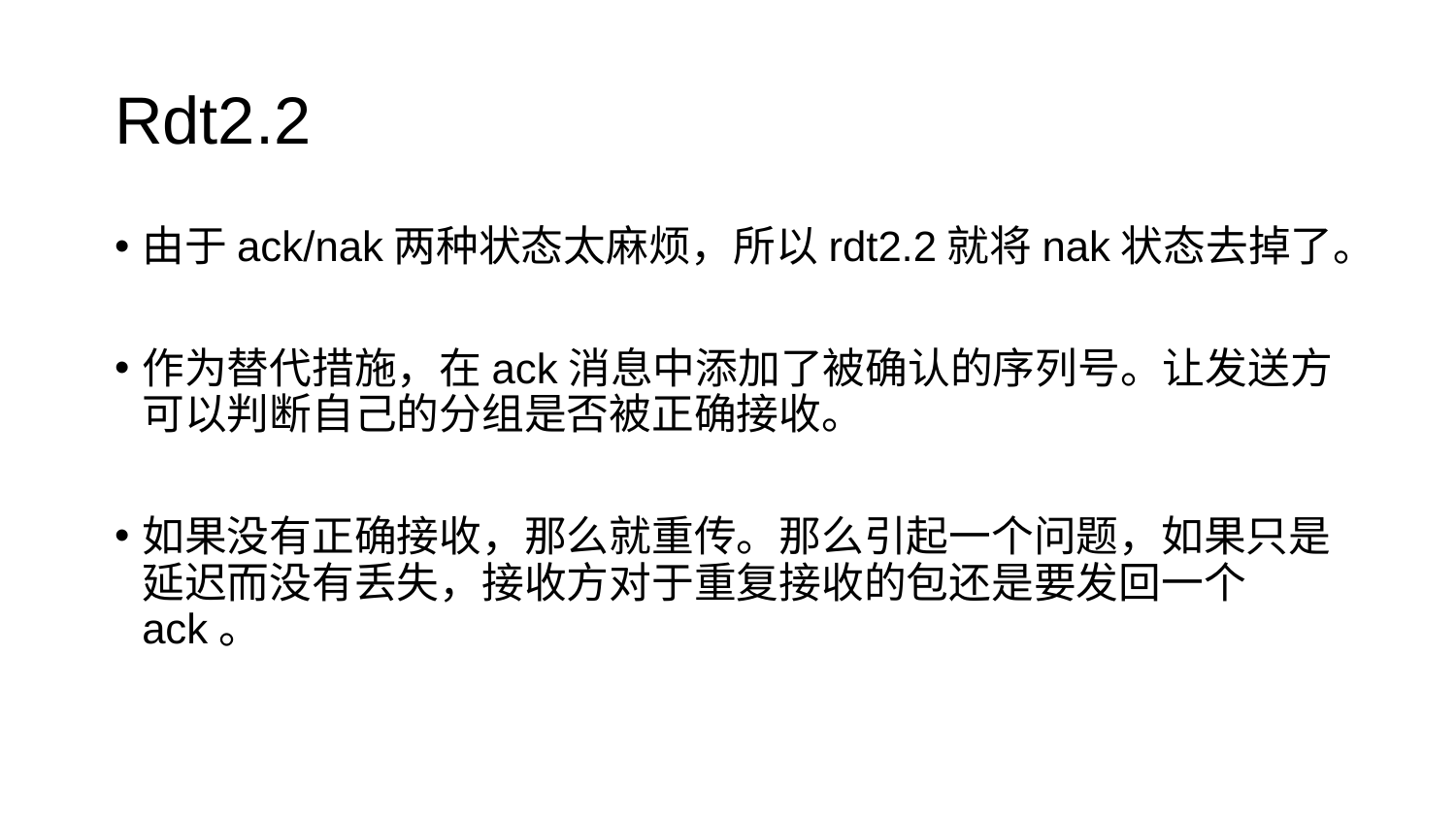

# Rdt2.2
由于ack/nak两种状态太麻烦，所以rdt2.2就将nak状态去掉了。

作为替代措施，在ack消息中添加了被确认的序列号。让发送方可以判断自己的分组是否被正确接收。

如果没有正确接收，那么就重传。那么引起一个问题，如果只是延迟而没有丢失，接收方对于重复接收的包还是要发回一个ack。